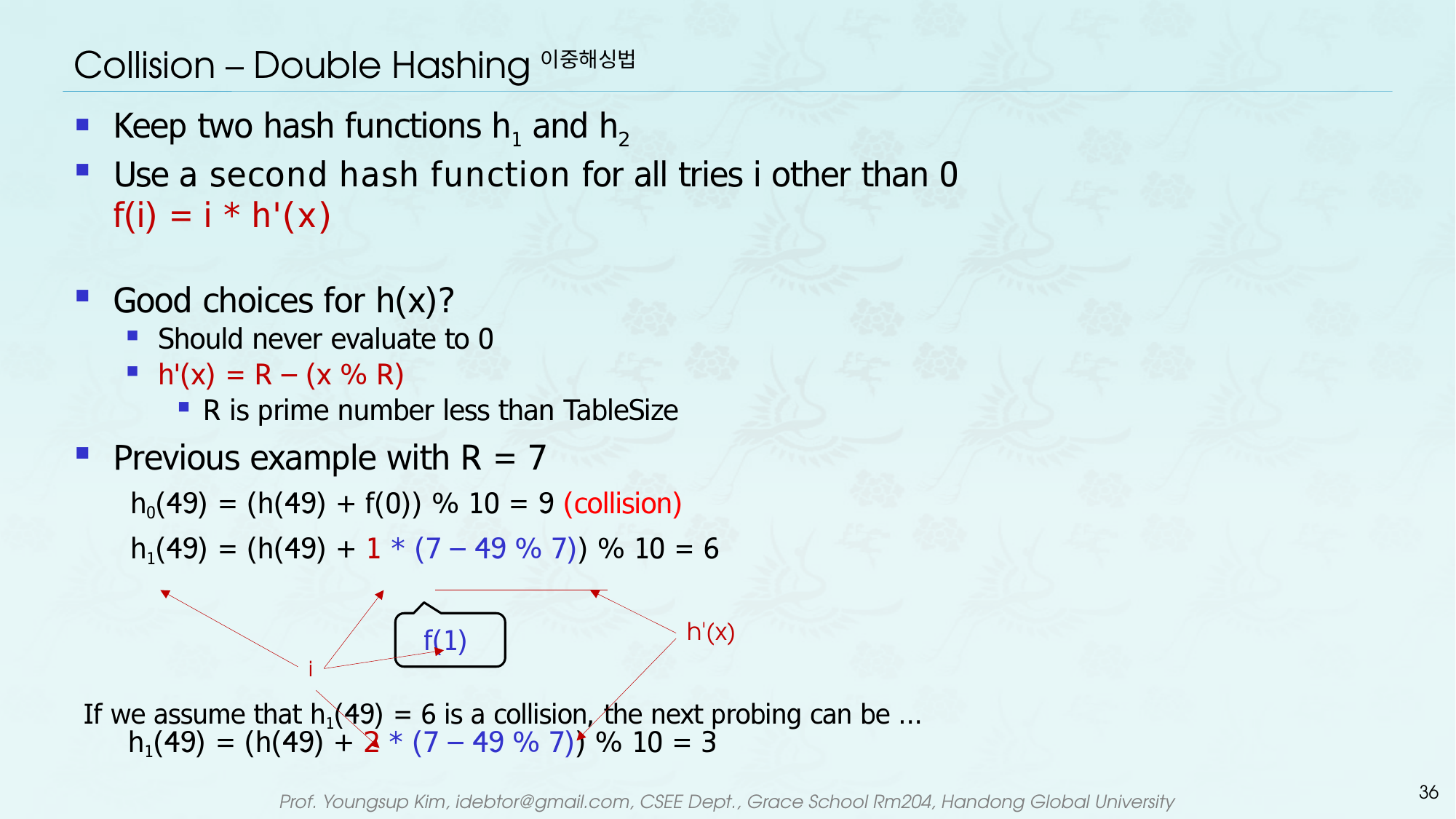

# Collision – Double Hashing이중해싱법
Keep two hash functions h1 and h2
Use a second hash function for all tries i other than 0
f(i) = i * h'(x)

Good choices for h(x)?
Should never evaluate to 0
h'(x) = R – (x % R)
R is prime number less than TableSize
Previous example with R = 7
h0(49) = (h(49) + f(0)) % 10 = 9 (collision)
h1(49) = (h(49) + 1 * (7 – 49 % 7)) % 10 = 6

     h1(49) = (h(49) + 2 * (7 – 49 % 7)) % 10 = 3
h'(x)
f(1)
i
If we assume that h1(49) = 6 is a collision, the next probing can be ...
36